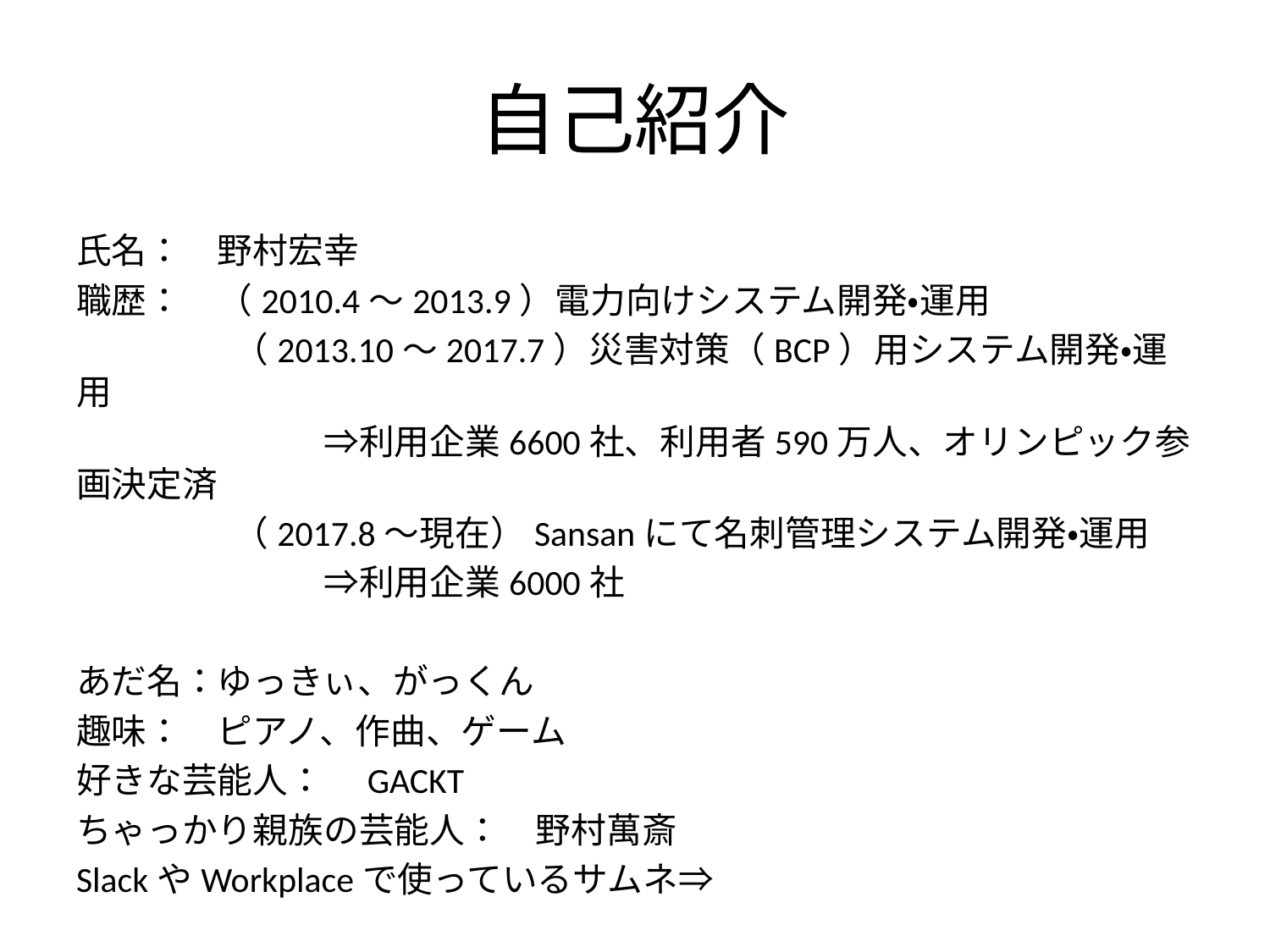

# 自己紹介
氏名：　野村宏幸
職歴：　（2010.4～2013.9）電力向けシステム開発・運用
　　　  　（2013.10～2017.7）災害対策（BCP）用システム開発・運用
　　　　　　　⇒利用企業6600社、利用者590万人、オリンピック参画決定済
　　　　  （2017.8～現在）Sansanにて名刺管理システム開発・運用
　　　　　　　⇒利用企業6000社

あだ名：ゆっきぃ、がっくん
趣味：　ピアノ、作曲、ゲーム
好きな芸能人：　GACKT
ちゃっかり親族の芸能人：　野村萬斎
SlackやWorkplaceで使っているサムネ⇒